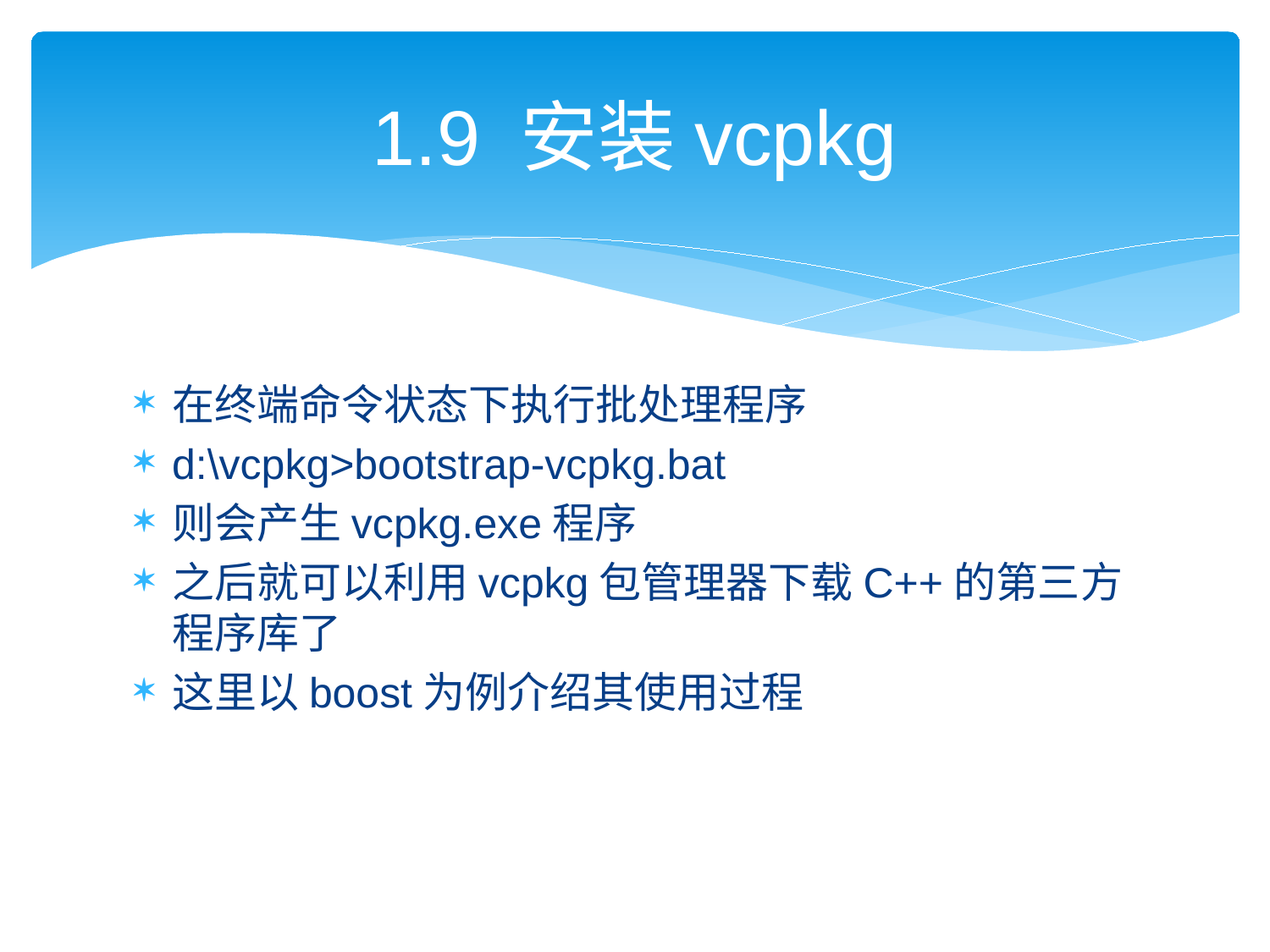

# 1.9 安装vcpkg
在终端命令状态下执行批处理程序
d:\vcpkg>bootstrap-vcpkg.bat
则会产生vcpkg.exe程序
之后就可以利用vcpkg包管理器下载C++的第三方程序库了
这里以boost为例介绍其使用过程